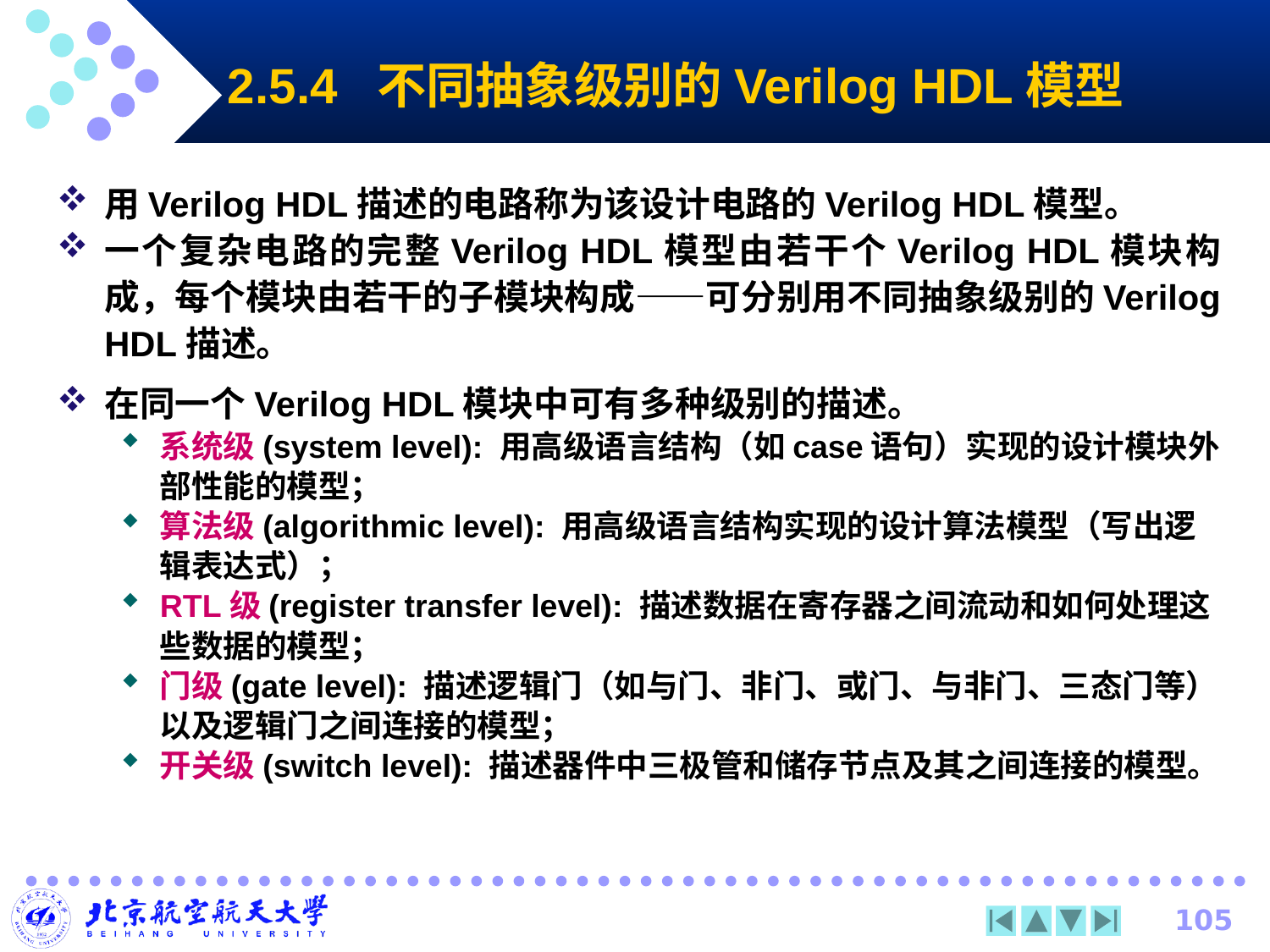

# 2.5.4  不同抽象级别的Verilog HDL模型
用Verilog HDL描述的电路称为该设计电路的Verilog HDL模型。
一个复杂电路的完整Verilog HDL模型由若干个Verilog HDL模块构成，每个模块由若干的子模块构成——可分别用不同抽象级别的Verilog HDL描述。

在同一个Verilog HDL模块中可有多种级别的描述。
系统级(system level): 用高级语言结构（如case语句）实现的设计模块外部性能的模型；
算法级(algorithmic level): 用高级语言结构实现的设计算法模型（写出逻辑表达式）；
RTL级(register transfer level): 描述数据在寄存器之间流动和如何处理这些数据的模型；
门级(gate level): 描述逻辑门（如与门、非门、或门、与非门、三态门等）以及逻辑门之间连接的模型；
开关级(switch level): 描述器件中三极管和储存节点及其之间连接的模型。
105